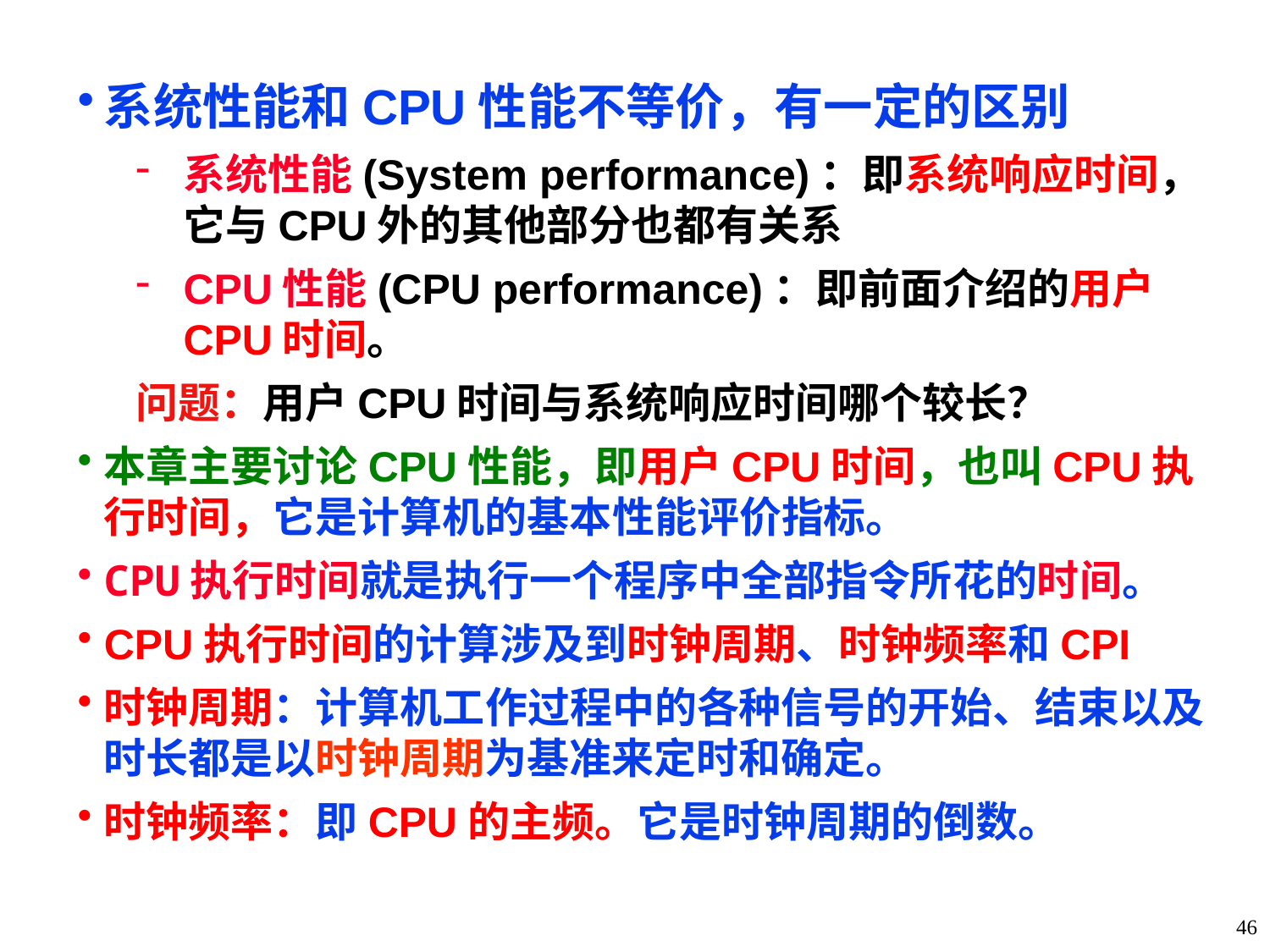

系统性能和CPU性能不等价，有一定的区别
系统性能(System performance)：即系统响应时间，它与CPU外的其他部分也都有关系
CPU性能(CPU performance)：即前面介绍的用户CPU时间。
问题：用户CPU时间与系统响应时间哪个较长？
本章主要讨论CPU性能，即用户CPU时间，也叫CPU执行时间，它是计算机的基本性能评价指标。
CPU执行时间就是执行一个程序中全部指令所花的时间。
CPU执行时间的计算涉及到时钟周期、时钟频率和CPI
时钟周期：计算机工作过程中的各种信号的开始、结束以及时长都是以时钟周期为基准来定时和确定。
时钟频率：即CPU的主频。它是时钟周期的倒数。
46